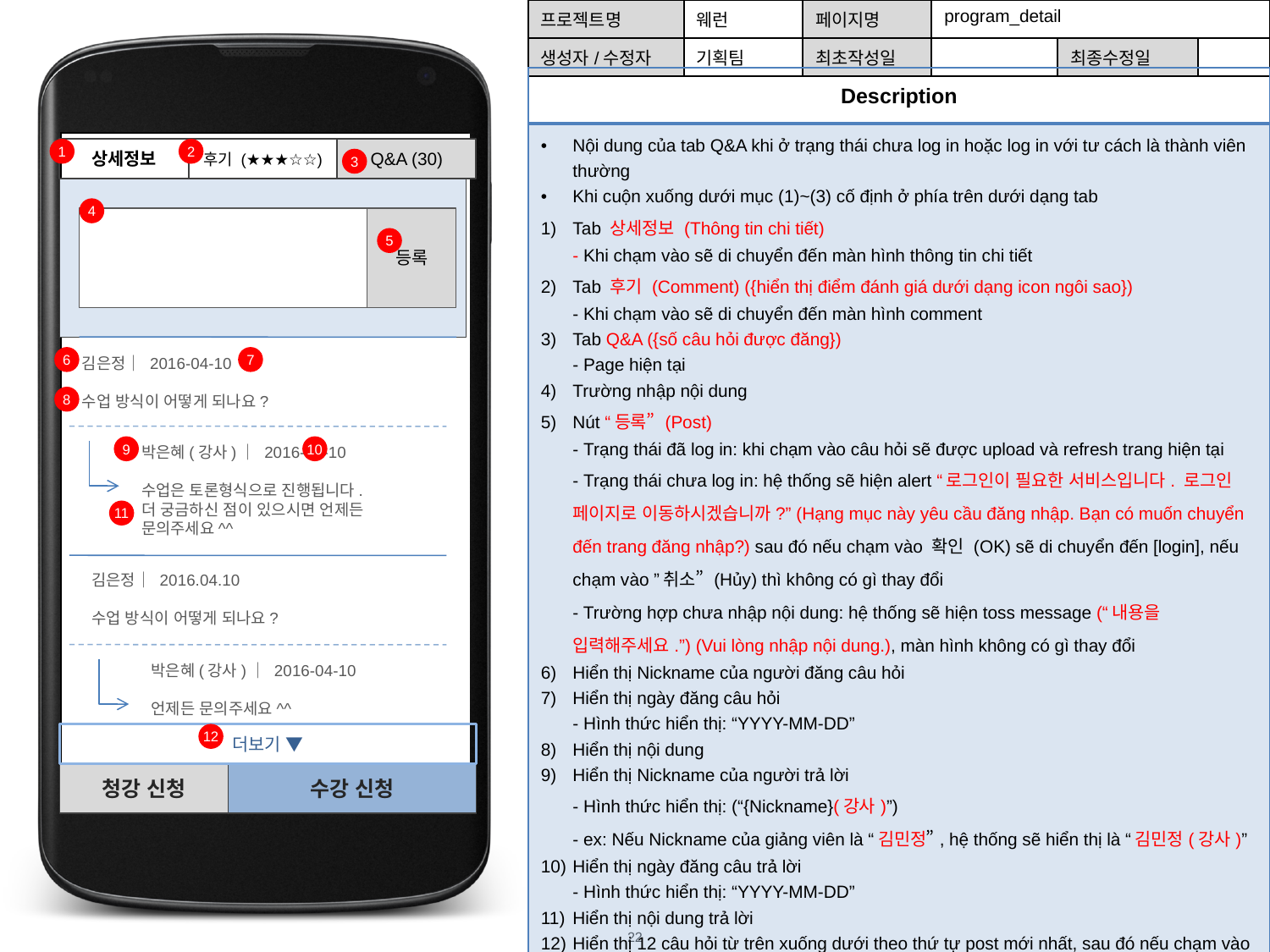

| 프로젝트명 | 웨런 | 페이지명 | program\_detail |  |  |
| --- | --- | --- | --- | --- | --- |
| 생성자/수정자 | 기획팀 | 최초작성일 |  | 최종수정일 |  |
| Description |
| --- |
| Nội dung của tab Q&A khi ở trạng thái chưa log in hoặc log in với tư cách là thành viên thường Khi cuộn xuống dưới mục (1)~(3) cố định ở phía trên dưới dạng tab Tab 상세정보 (Thông tin chi tiết) - Khi chạm vào sẽ di chuyển đến màn hình thông tin chi tiết Tab 후기 (Comment) ({hiển thị điểm đánh giá dưới dạng icon ngôi sao}) - Khi chạm vào sẽ di chuyển đến màn hình comment Tab Q&A ({số câu hỏi được đăng}) - Page hiện tại Trường nhập nội dung Nút “등록” (Post) - Trạng thái đã log in: khi chạm vào câu hỏi sẽ được upload và refresh trang hiện tại - Trạng thái chưa log in: hệ thống sẽ hiện alert “로그인이 필요한 서비스입니다. 로그인 페이지로 이동하시겠습니까?” (Hạng mục này yêu cầu đăng nhập. Bạn có muốn chuyển đến trang đăng nhập?) sau đó nếu chạm vào 확인 (OK) sẽ di chuyển đến [login], nếu chạm vào ”취소” (Hủy) thì không có gì thay đổi - Trường hợp chưa nhập nội dung: hệ thống sẽ hiện toss message (“내용을 입력해주세요.”) (Vui lòng nhập nội dung.), màn hình không có gì thay đổi Hiển thị Nickname của người đăng câu hỏi Hiển thị ngày đăng câu hỏi - Hình thức hiển thị: “YYYY-MM-DD” Hiển thị nội dung Hiển thị Nickname của người trả lời - Hình thức hiển thị: (“{Nickname}(강사)”) - ex: Nếu Nickname của giảng viên là “김민정”, hệ thống sẽ hiển thị là “김민정(강사)” Hiển thị ngày đăng câu trả lời - Hình thức hiển thị: “YYYY-MM-DD” Hiển thị nội dung trả lời Hiển thị 12 câu hỏi từ trên xuống dưới theo thứ tự post mới nhất, sau đó nếu chạm vào icon 더보기 (Xem thêm) sẽ hiển thị thêm 12 câu hỏi tiếp theo |
1
상세정보
2
후기 (★★★☆☆)
Q&A (30)
3

4

등록
5
6
김은정｜ 2016-04-10

수업 방식이 어떻게 되나요?

7
8
9
박은혜(강사)｜ 2016-04-10

수업은 토론형식으로 진행됩니다.
더 궁금하신 점이 있으시면 언제든
문의주세요^^
10
11
김은정｜ 2016.04.10

수업 방식이 어떻게 되나요?

박은혜(강사)｜ 2016-04-10

언제든 문의주세요^^

더보기 ▼
12
청강 신청
수강 신청